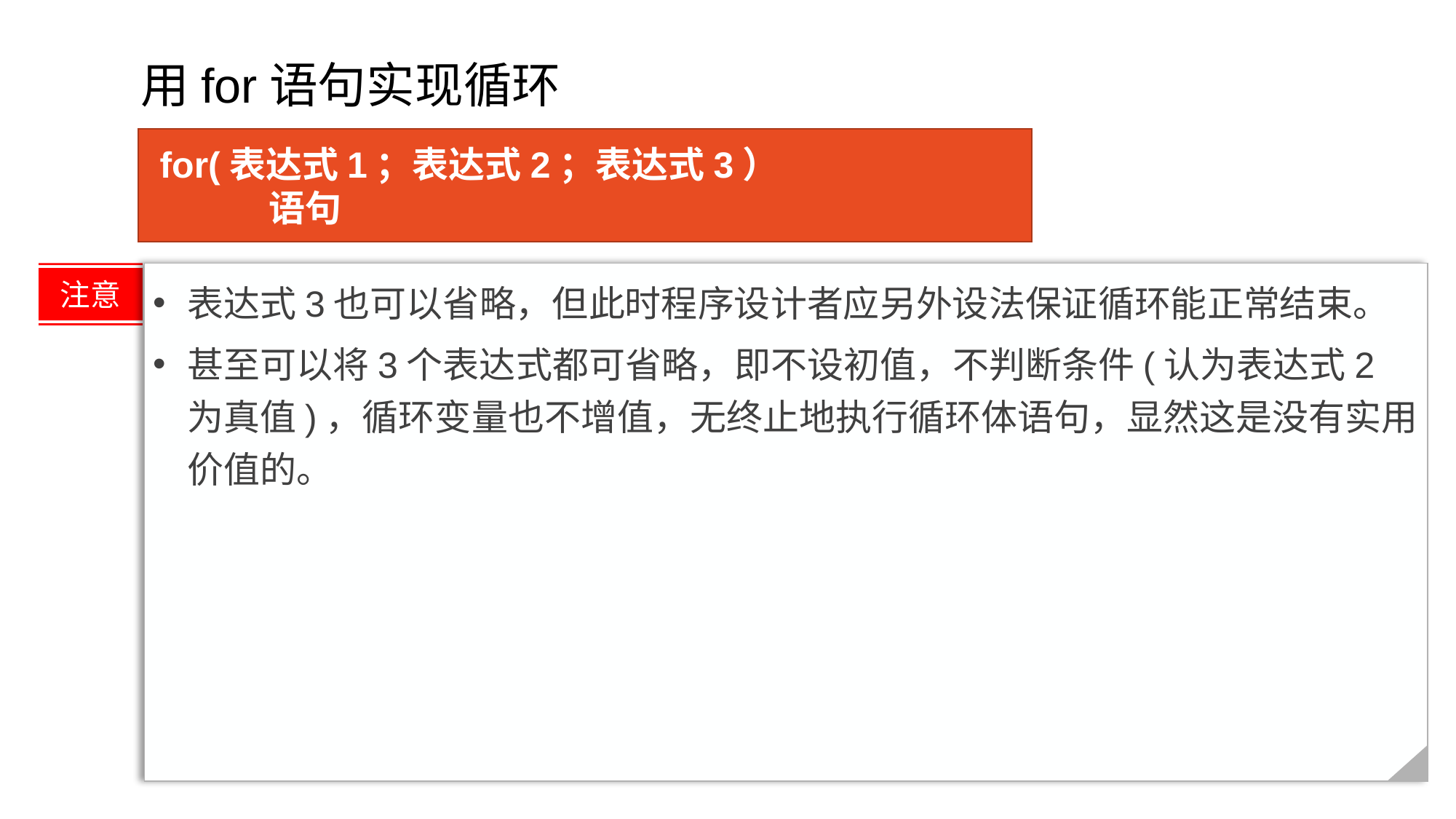

# 用for语句实现循环
for(表达式1；表达式2；表达式3）
	语句
表达式3也可以省略，但此时程序设计者应另外设法保证循环能正常结束。
甚至可以将3个表达式都可省略，即不设初值，不判断条件(认为表达式2为真值)，循环变量也不增值，无终止地执行循环体语句，显然这是没有实用价值的。
注意